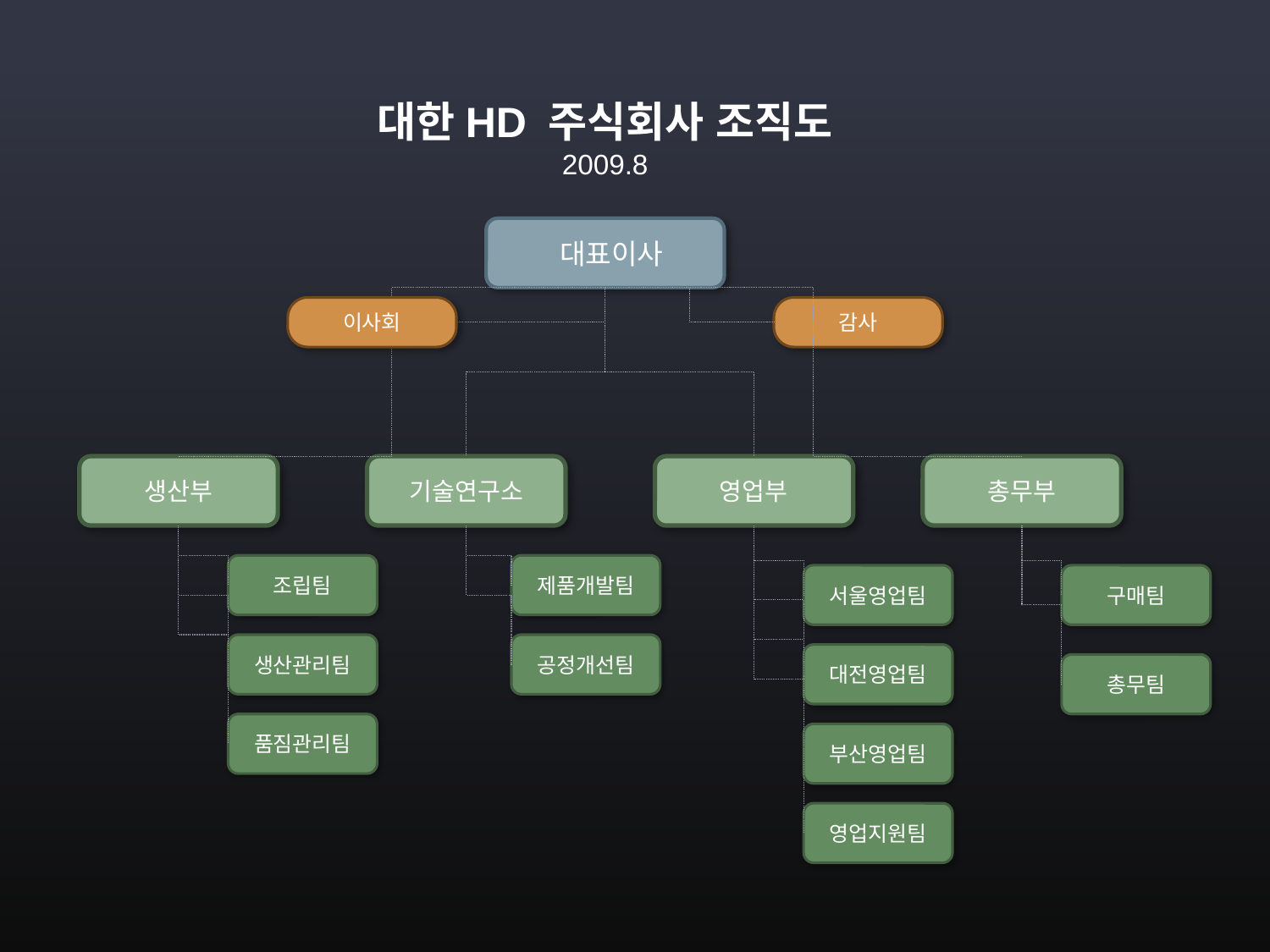

대한HD 주식회사 조직도
2009.8
 대표이사
이사회
감사
생산부
기술연구소
영업부
총무부
조립팀
제품개발팀
서울영업팀
구매팀
생산관리팀
공정개선팀
대전영업팀
총무팀
품짐관리팀
부산영업팀
영업지원팀